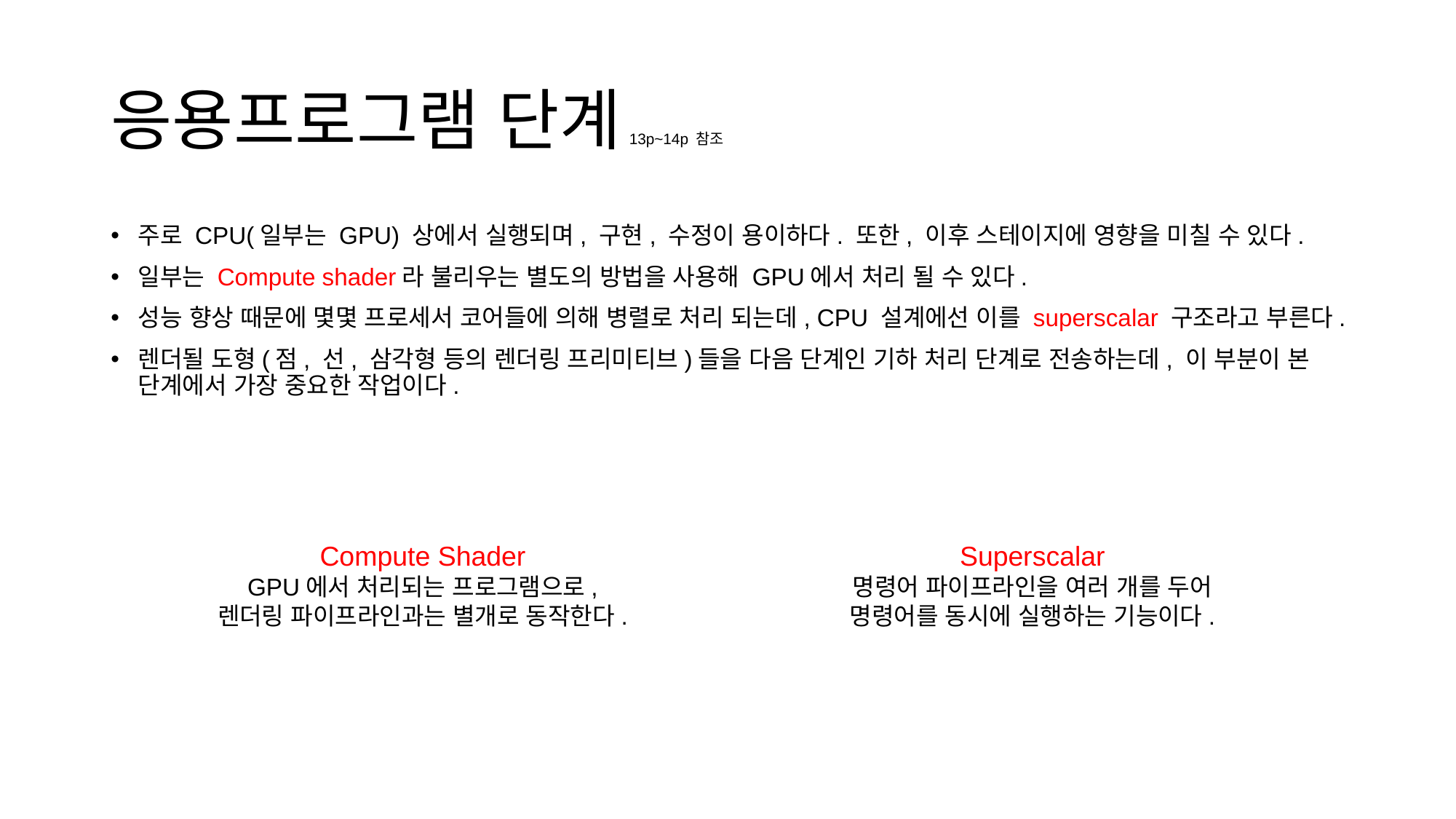

# 응용프로그램 단계 13p~14p 참조
주로 CPU(일부는 GPU) 상에서 실행되며, 구현, 수정이 용이하다. 또한, 이후 스테이지에 영향을 미칠 수 있다.
일부는 Compute shader라 불리우는 별도의 방법을 사용해 GPU에서 처리 될 수 있다.
성능 향상 때문에 몇몇 프로세서 코어들에 의해 병렬로 처리 되는데, CPU 설계에선 이를 superscalar 구조라고 부른다.
렌더될 도형(점, 선, 삼각형 등의 렌더링 프리미티브)들을 다음 단계인 기하 처리 단계로 전송하는데, 이 부분이 본 단계에서 가장 중요한 작업이다.
Compute Shader
GPU에서 처리되는 프로그램으로,
렌더링 파이프라인과는 별개로 동작한다.
Superscalar
명령어 파이프라인을 여러 개를 두어
명령어를 동시에 실행하는 기능이다.